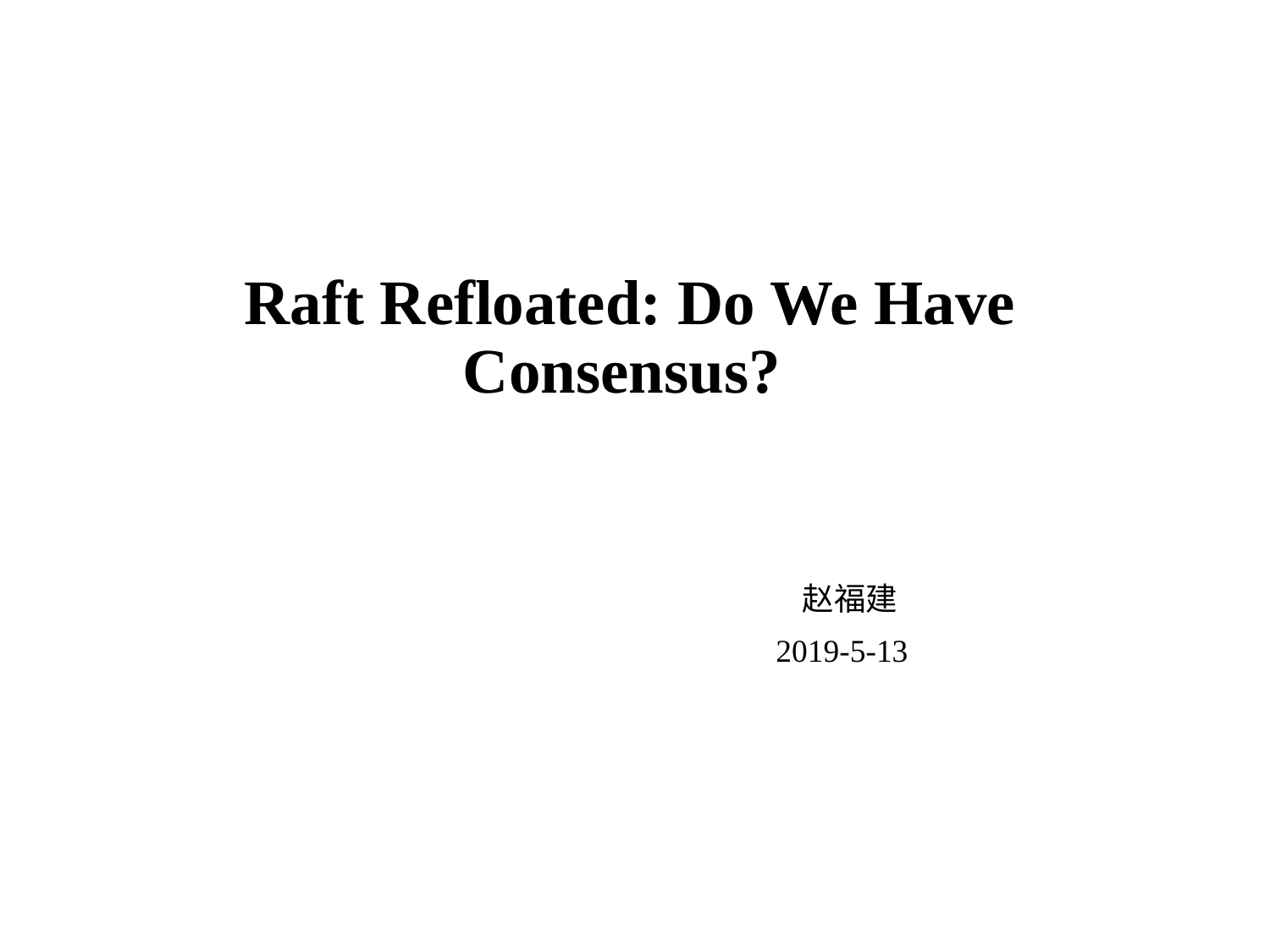

# Raft Refloated: Do We Have Consensus?
赵福建
2019-5-13